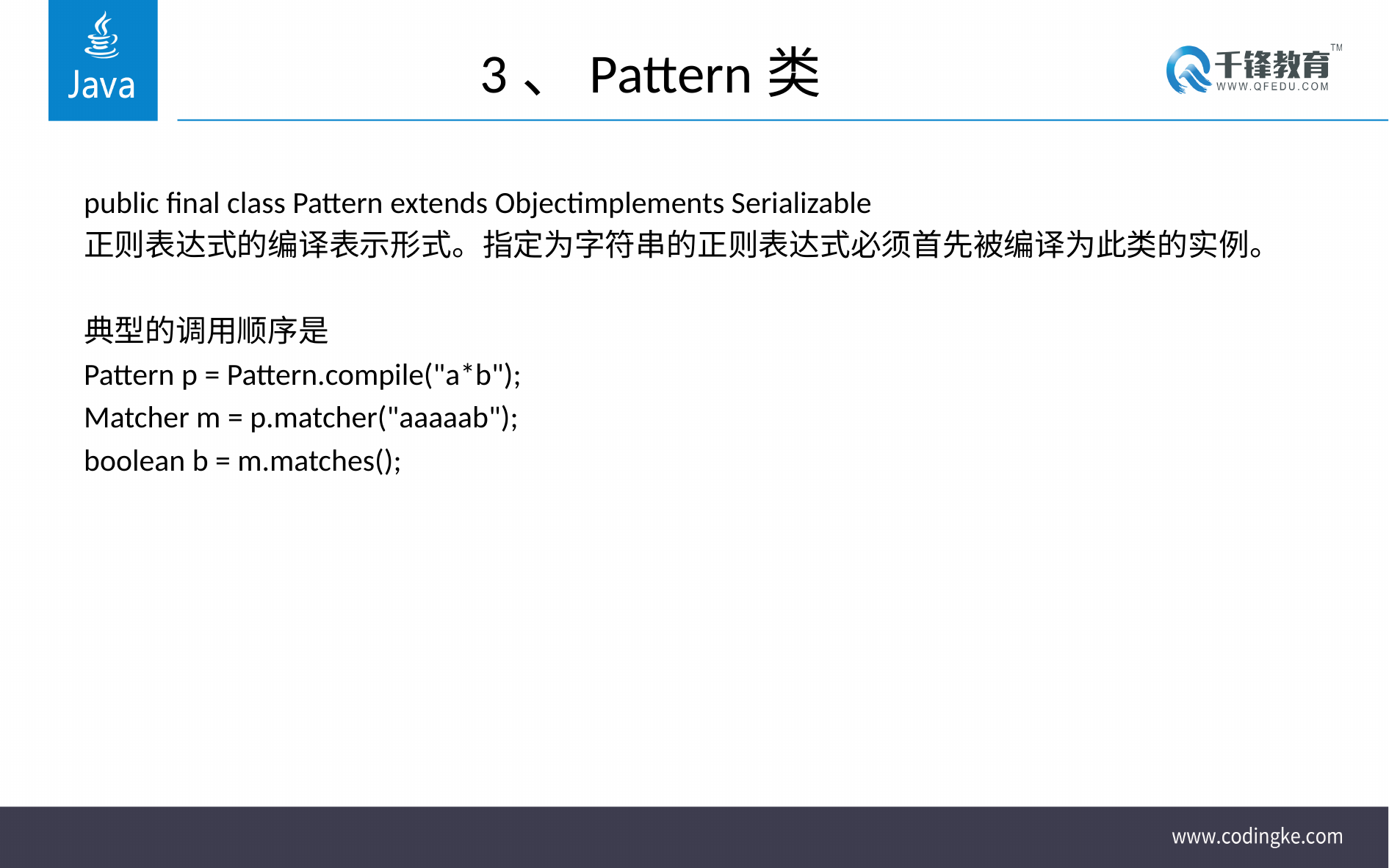

# 3、Pattern类
public final class Pattern extends Objectimplements Serializable
正则表达式的编译表示形式。指定为字符串的正则表达式必须首先被编译为此类的实例。

典型的调用顺序是
Pattern p = Pattern.compile("a*b");
Matcher m = p.matcher("aaaaab");
boolean b = m.matches();